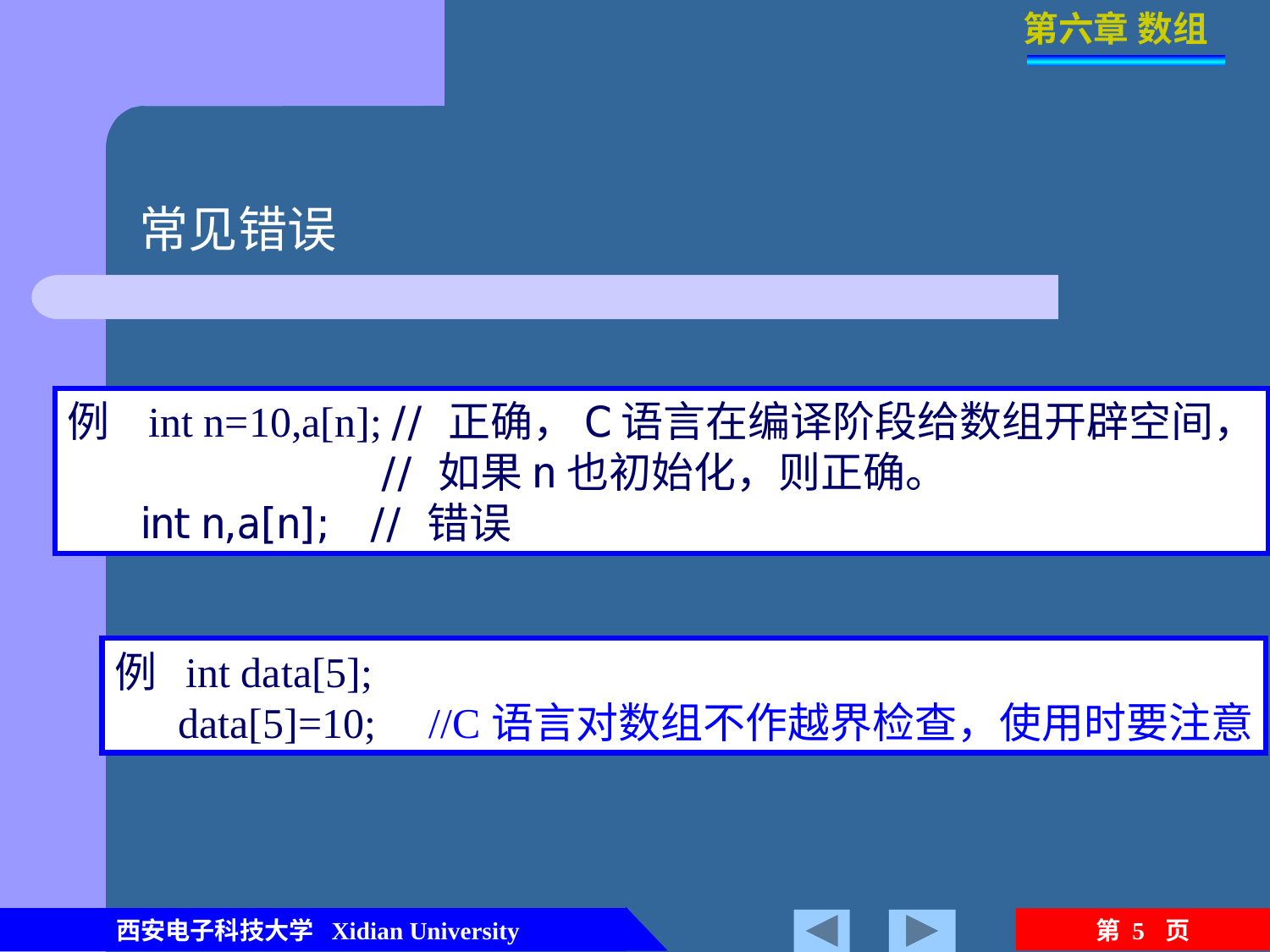

第六章 数组

常见错误
例   int n=10,a[n]; // 正确，C语言在编译阶段给数组开辟空间，
                        // 如果n也初始化，则正确。
       int n,a[n];   // 错误
例  int data[5];
      data[5]=10;     //C语言对数组不作越界检查，使用时要注意